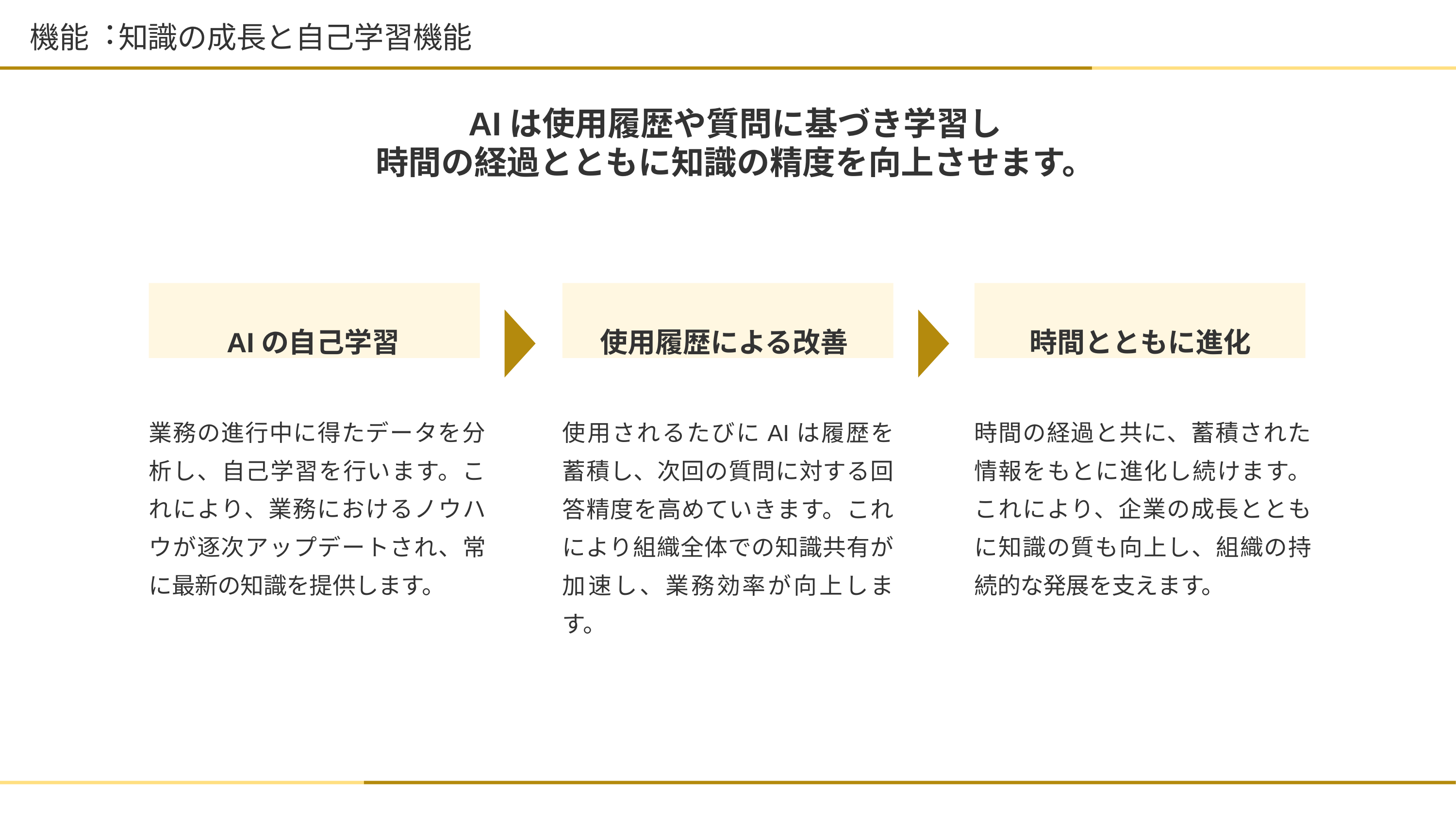

# 機能︓知識の成長と⾃⼰学習機能

AIは使⽤履歴や質問に基づき学習し
時間の経過とともに知識の精度を向上させます。

AIの⾃⼰学習

使⽤履歴による改善

時間とともに進化

業務の進⾏中に得たデータを分析し、⾃⼰学習を⾏います。これにより、業務におけるノウハウが逐次アップデートされ、常に最新の知識を提供します。
使⽤されるたびにAIは履歴を蓄積し、次回の質問に対する回答精度を高めていきます。これにより組織全体での知識共有が加速し、業務効率が向上します。
時間の経過と共に、蓄積された情報をもとに進化し続けます。これにより、企業の成長とともに知識の質も向上し、組織の持続的な発展を支えます。